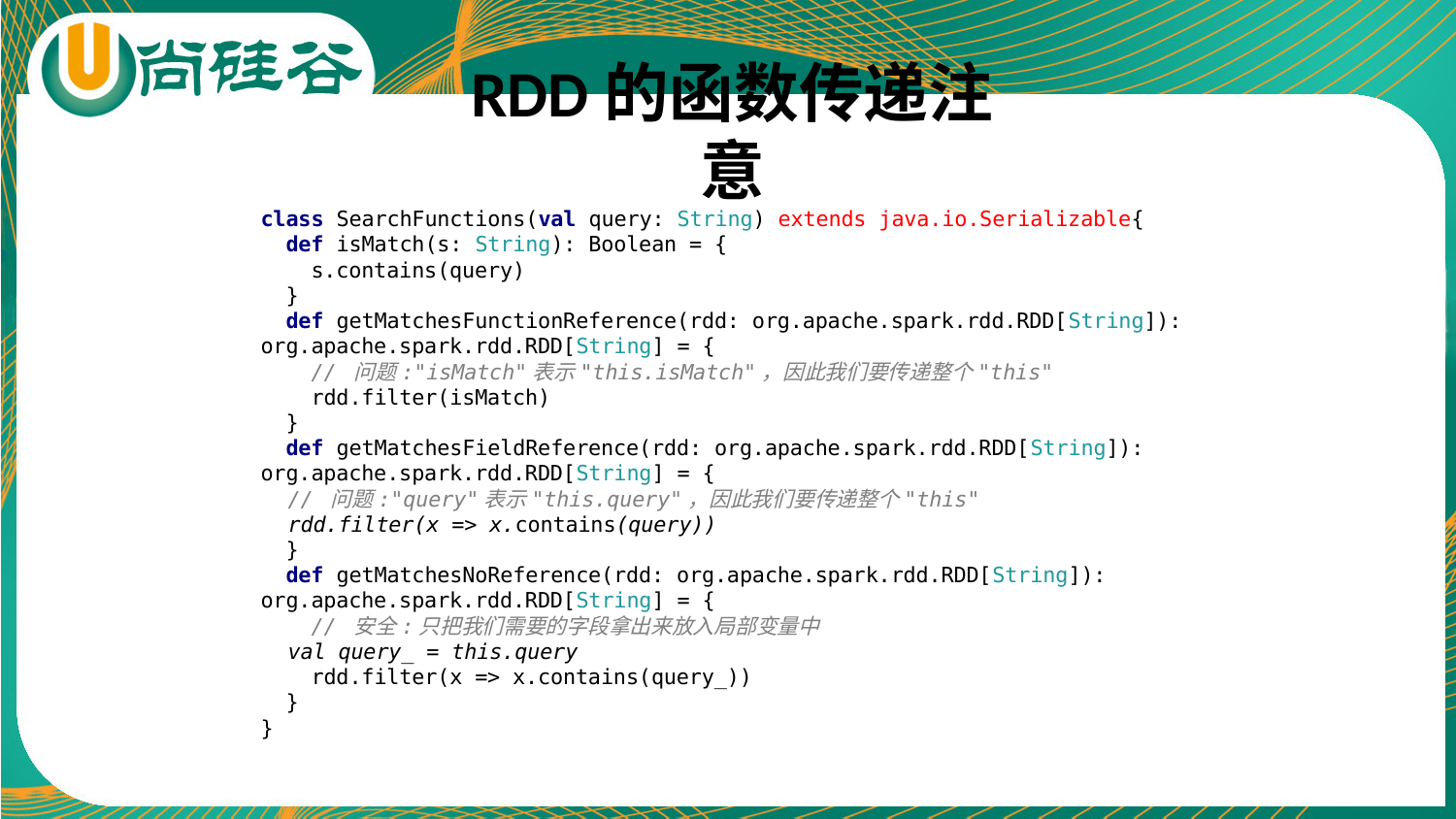

# RDD的函数传递注意
class SearchFunctions(val query: String) extends java.io.Serializable{
  def isMatch(s: String): Boolean = {
    s.contains(query)
  }
  def getMatchesFunctionReference(rdd: org.apache.spark.rdd.RDD[String]): org.apache.spark.rdd.RDD[String] = {
    // 问题:"isMatch"表示"this.isMatch"，因此我们要传递整个"this"
    rdd.filter(isMatch)
  }
  def getMatchesFieldReference(rdd: org.apache.spark.rdd.RDD[String]): org.apache.spark.rdd.RDD[String] = {
// 问题:"query"表示"this.query"，因此我们要传递整个"this"
rdd.filter(x => x.contains(query))
  }
  def getMatchesNoReference(rdd: org.apache.spark.rdd.RDD[String]): org.apache.spark.rdd.RDD[String] = {
    // 安全:只把我们需要的字段拿出来放入局部变量中
val query_ = this.query
    rdd.filter(x => x.contains(query_))
  }
}